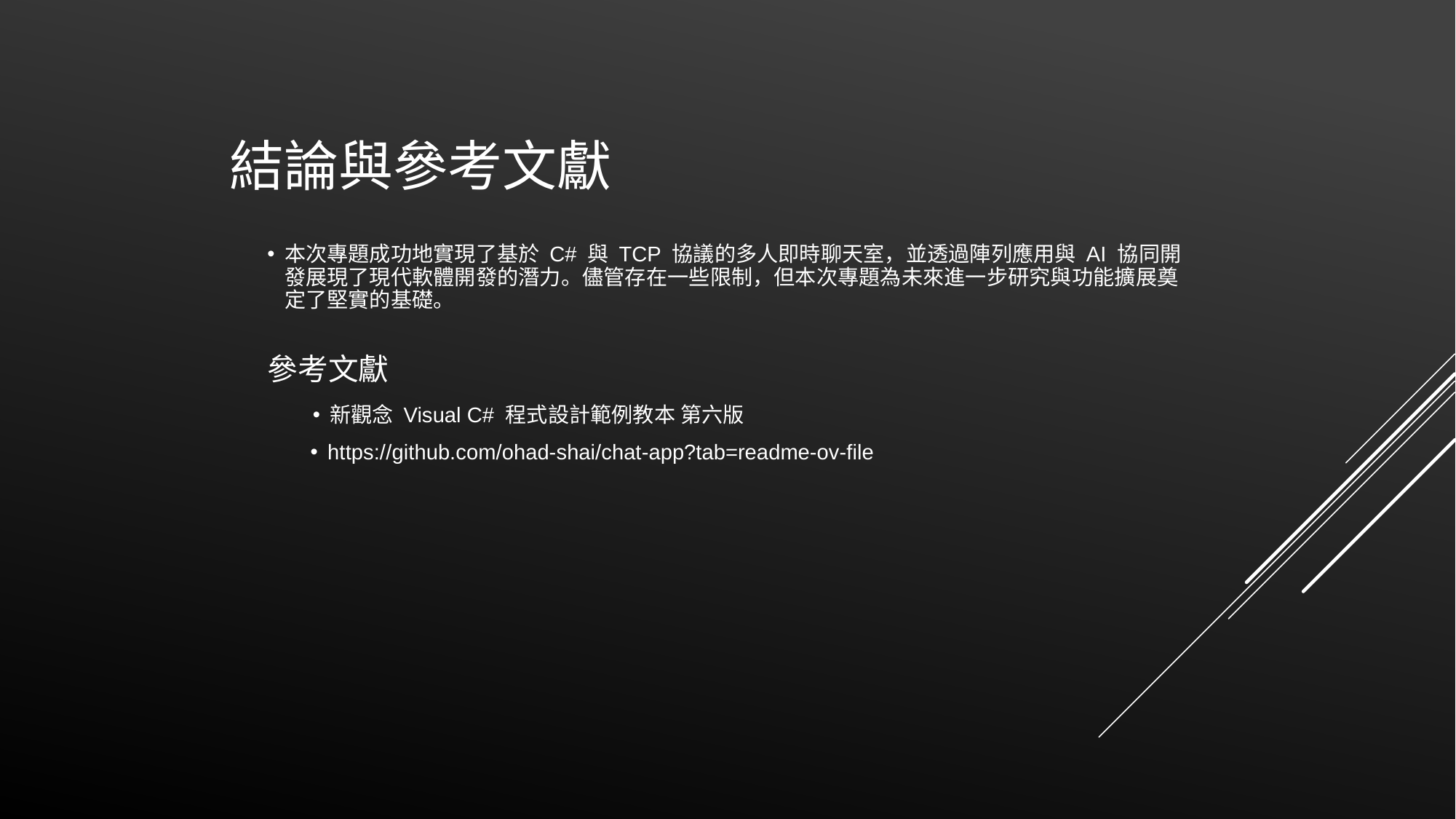

# 結論與參考文獻
本次專題成功地實現了基於 C# 與 TCP 協議的多人即時聊天室，並透過陣列應用與 AI 協同開發展現了現代軟體開發的潛力。儘管存在一些限制，但本次專題為未來進一步研究與功能擴展奠定了堅實的基礎。
參考文獻
新觀念 Visual C# 程式設計範例教本 第六版
https://github.com/ohad-shai/chat-app?tab=readme-ov-file